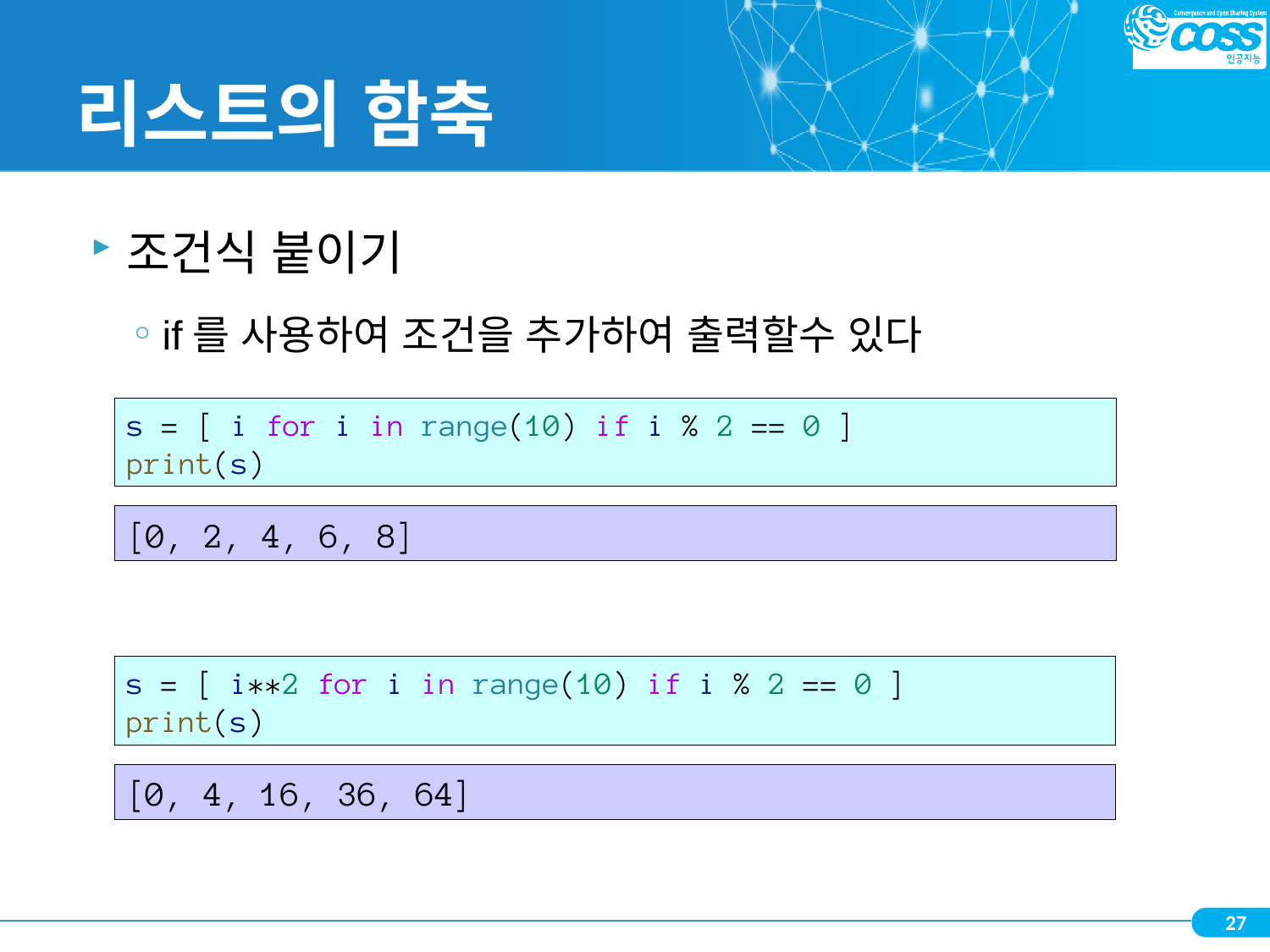

# 리스트의 함축
조건식 붙이기
if를 사용하여 조건을 추가하여 출력할수 있다
s = [ i for i in range(10) if i % 2 == 0 ]
print(s)
[0, 2, 4, 6, 8]
s = [ i**2 for i in range(10) if i % 2 == 0 ]
print(s)
[0, 4, 16, 36, 64]